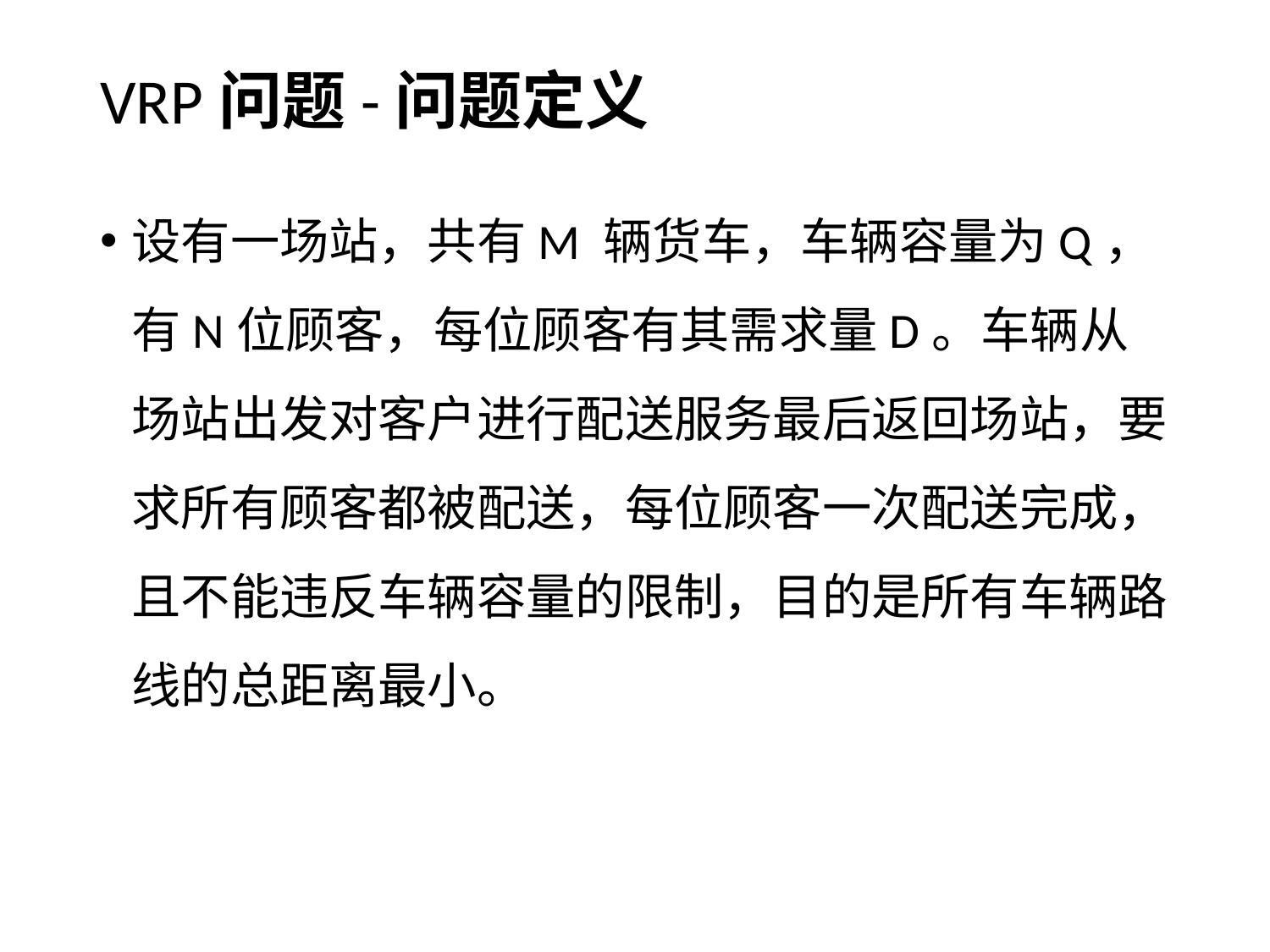

# VRP问题-问题定义
设有一场站，共有M 辆货车，车辆容量为Q，有N位顾客，每位顾客有其需求量D。车辆从场站出发对客户进行配送服务最后返回场站，要求所有顾客都被配送，每位顾客一次配送完成，且不能违反车辆容量的限制，目的是所有车辆路线的总距离最小。